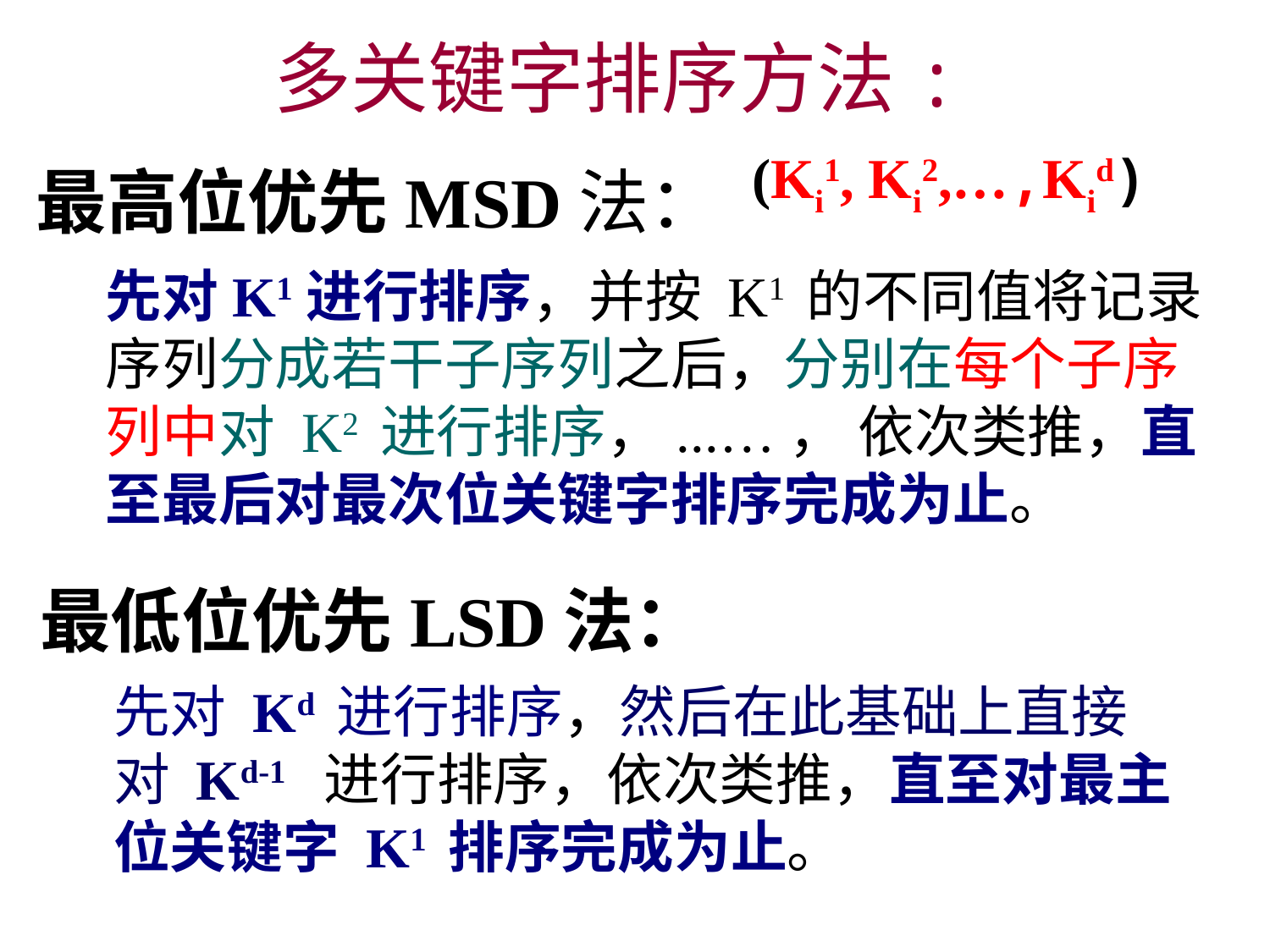

多关键字排序方法:
(Ki1, Ki2,…,Kid)
最高位优先MSD法：
先对K1进行排序，并按 K1 的不同值将记录序列分成若干子序列之后，分别在每个子序列中对 K2 进行排序，...…， 依次类推，直至最后对最次位关键字排序完成为止。
最低位优先LSD法：
先对 Kd 进行排序，然后在此基础上直接对 Kd-1   进行排序，依次类推，直至对最主位关键字 K1 排序完成为止。